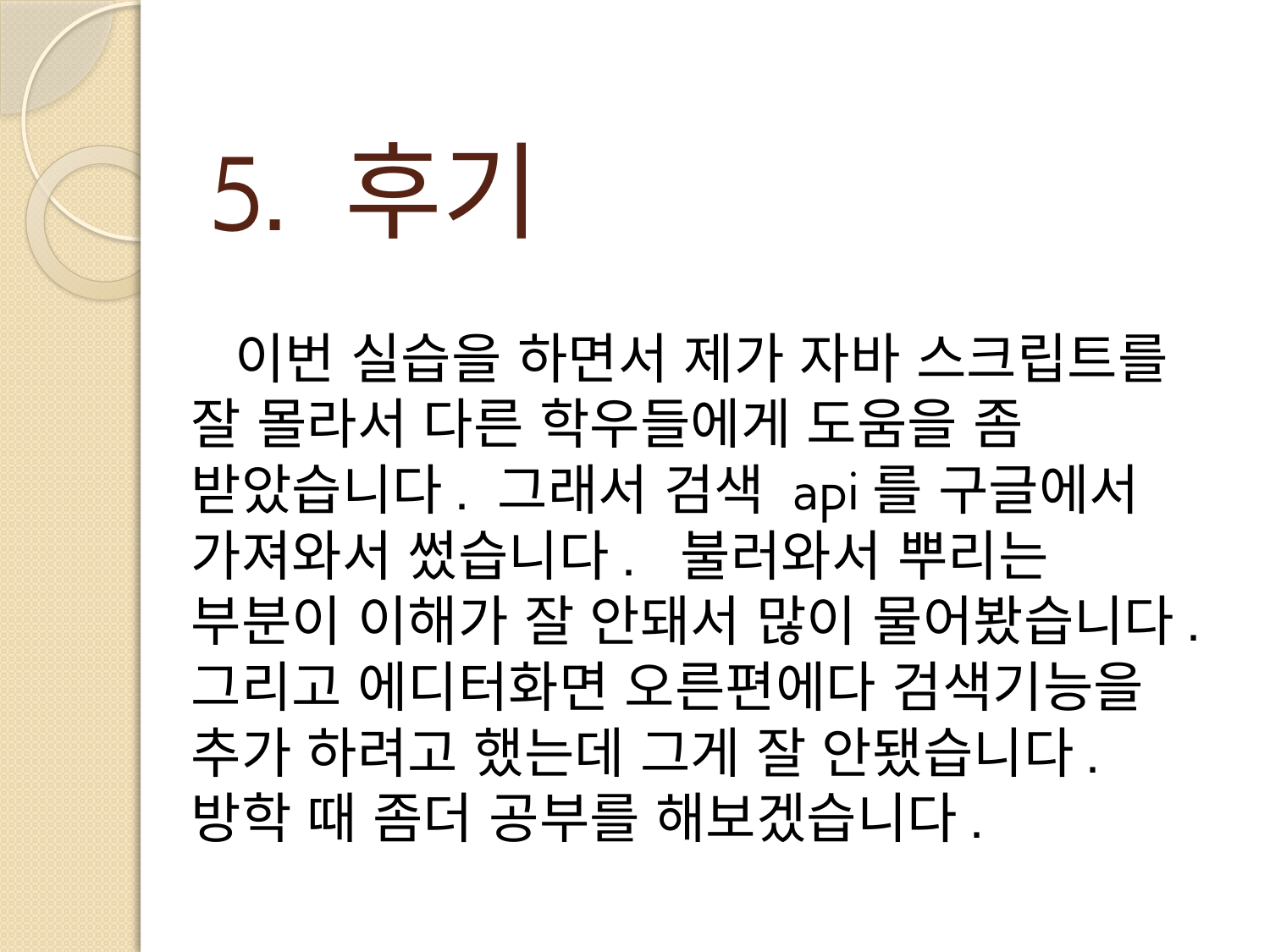

# 5. 후기
  이번 실습을 하면서 제가 자바 스크립트를 잘 몰라서 다른 학우들에게 도움을 좀 받았습니다. 그래서 검색 api를 구글에서 가져와서 썼습니다.  불러와서 뿌리는 부분이 이해가 잘 안돼서 많이 물어봤습니다. 그리고 에디터화면 오른편에다 검색기능을 추가 하려고 했는데 그게 잘 안됐습니다.  방학 때 좀더 공부를 해보겠습니다.